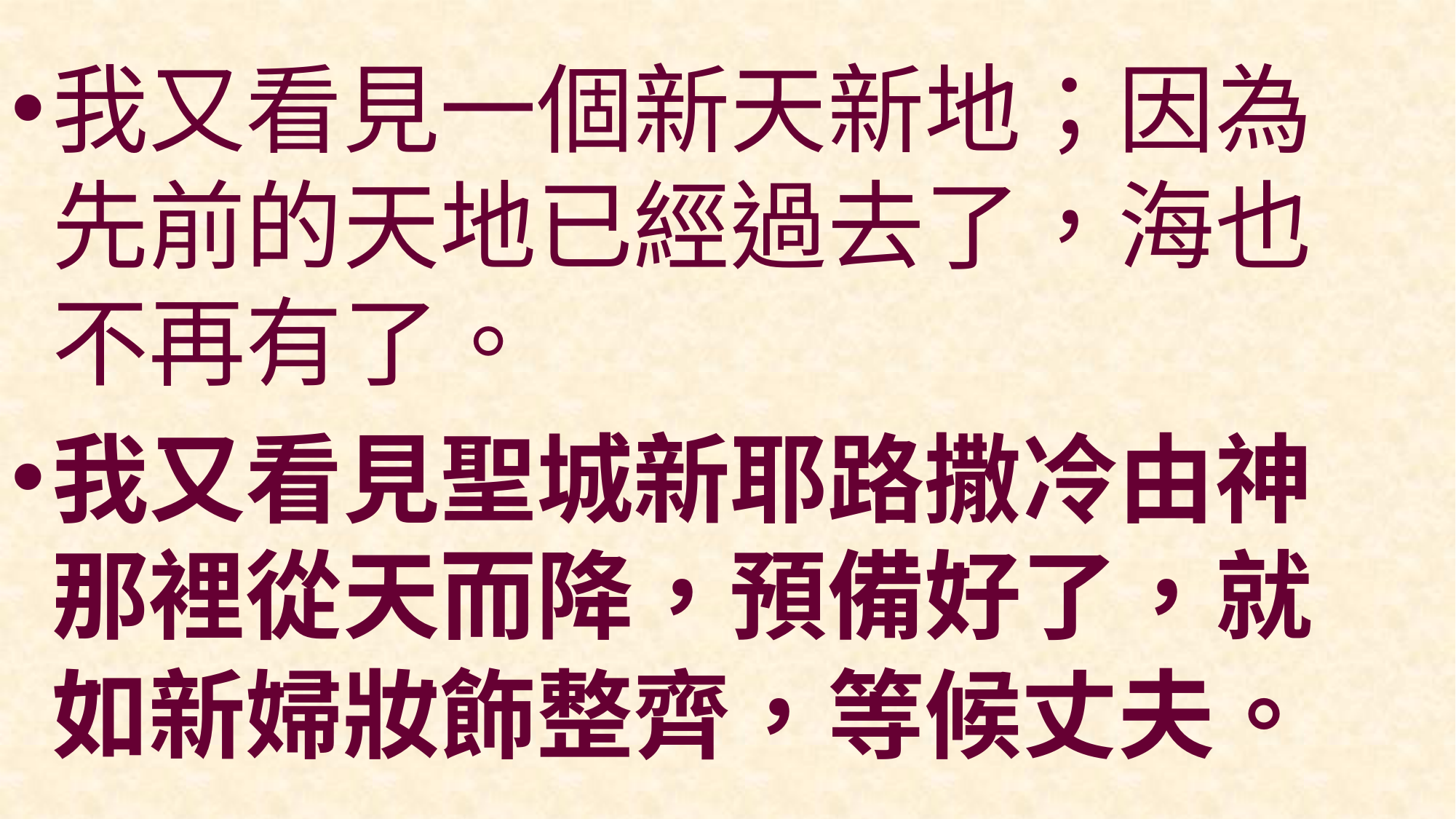

我又看見一個新天新地；因為先前的天地已經過去了，海也不再有了。
我又看見聖城新耶路撒冷由神那裡從天而降，預備好了，就如新婦妝飾整齊，等候丈夫。